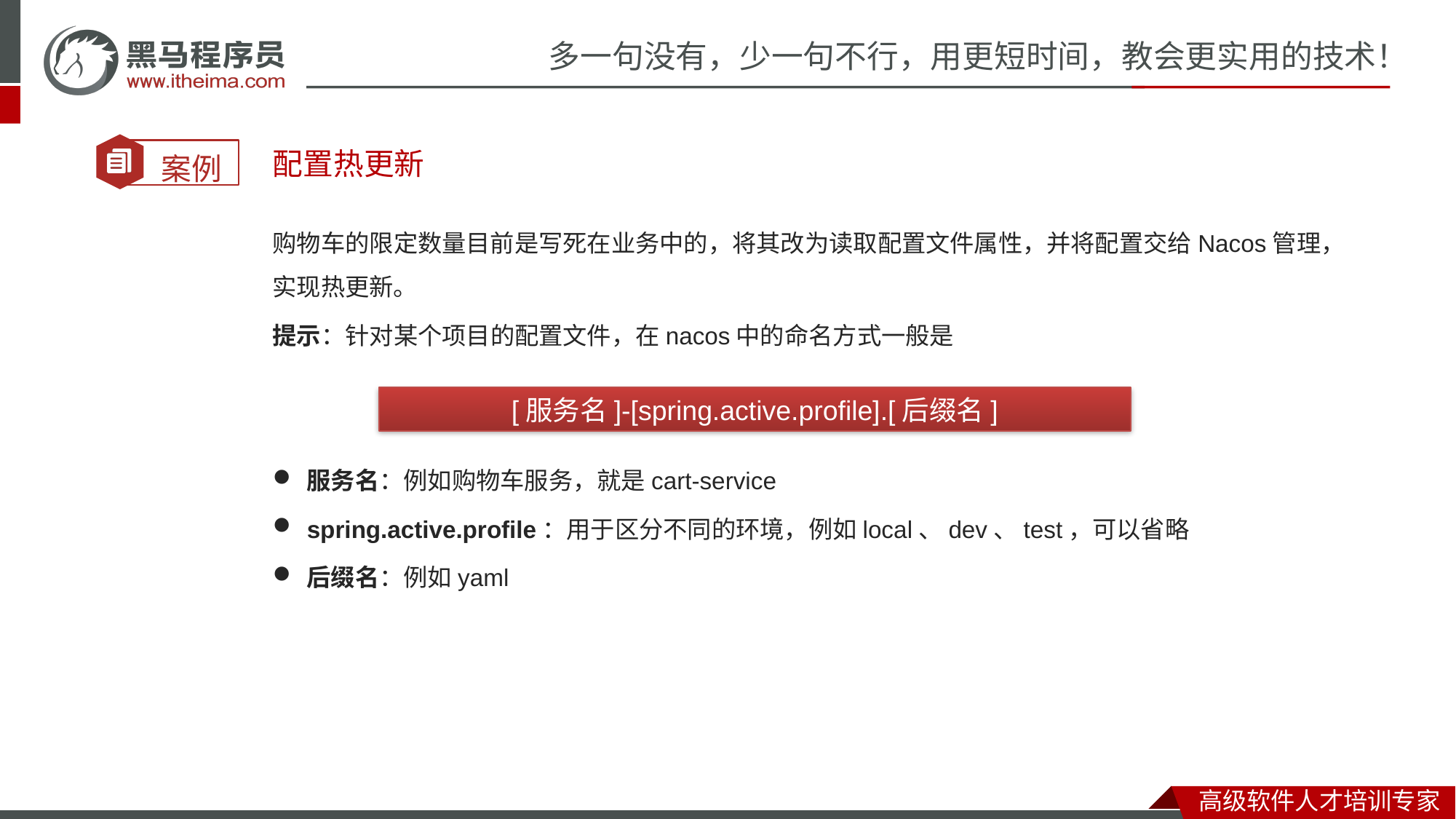

配置热更新
购物车的限定数量目前是写死在业务中的，将其改为读取配置文件属性，并将配置交给Nacos管理，实现热更新。
提示：针对某个项目的配置文件，在nacos中的命名方式一般是

服务名：例如购物车服务，就是cart-service
spring.active.profile：用于区分不同的环境，例如local、dev、test，可以省略
后缀名：例如yaml
[服务名]-[spring.active.profile].[后缀名]